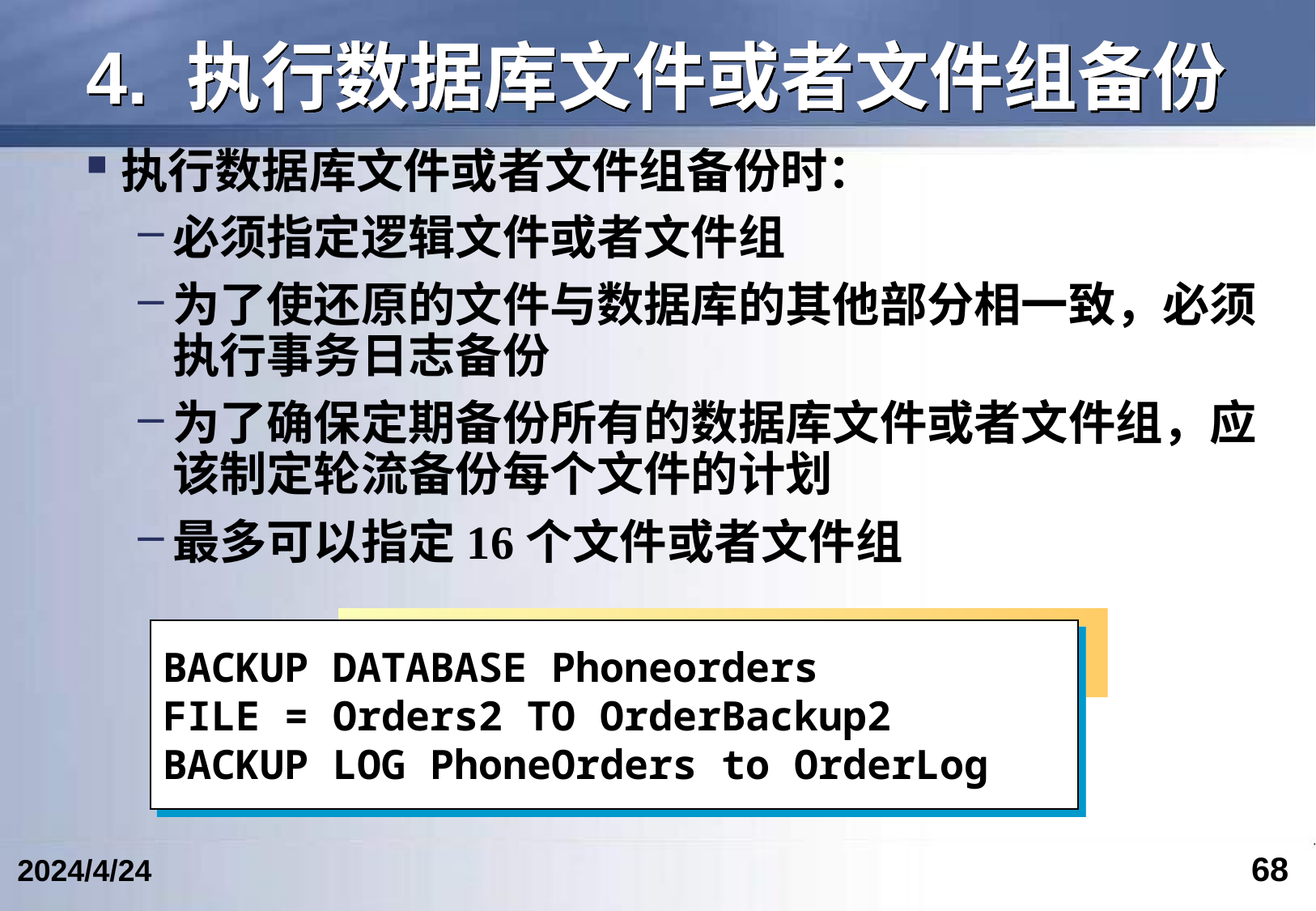

# 4. 执行数据库文件或者文件组备份
执行数据库文件或者文件组备份时：
必须指定逻辑文件或者文件组
为了使还原的文件与数据库的其他部分相一致，必须执行事务日志备份
为了确保定期备份所有的数据库文件或者文件组，应该制定轮流备份每个文件的计划
最多可以指定16个文件或者文件组

BACKUP DATABASE Phoneorders
FILE = Orders2 TO OrderBackup2
BACKUP LOG PhoneOrders to OrderLog
68
2024/4/24